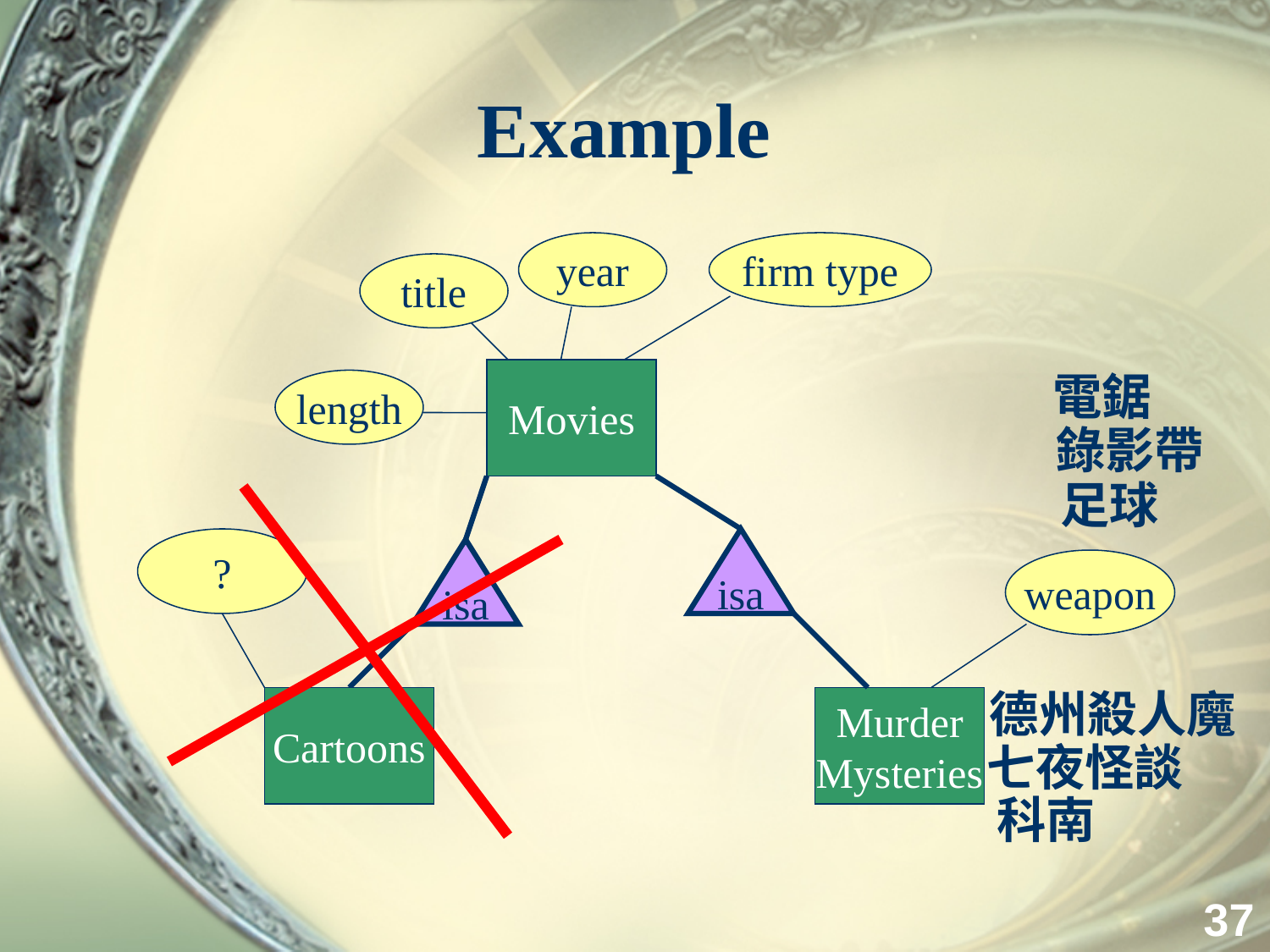

# Example
year
firm type
title

Movies
電鋸
length

錄影帶
足球

?
isa

isa
weapon

德州殺人魔
Cartoons
Murder
Mysteries
七夜怪談
科南
37